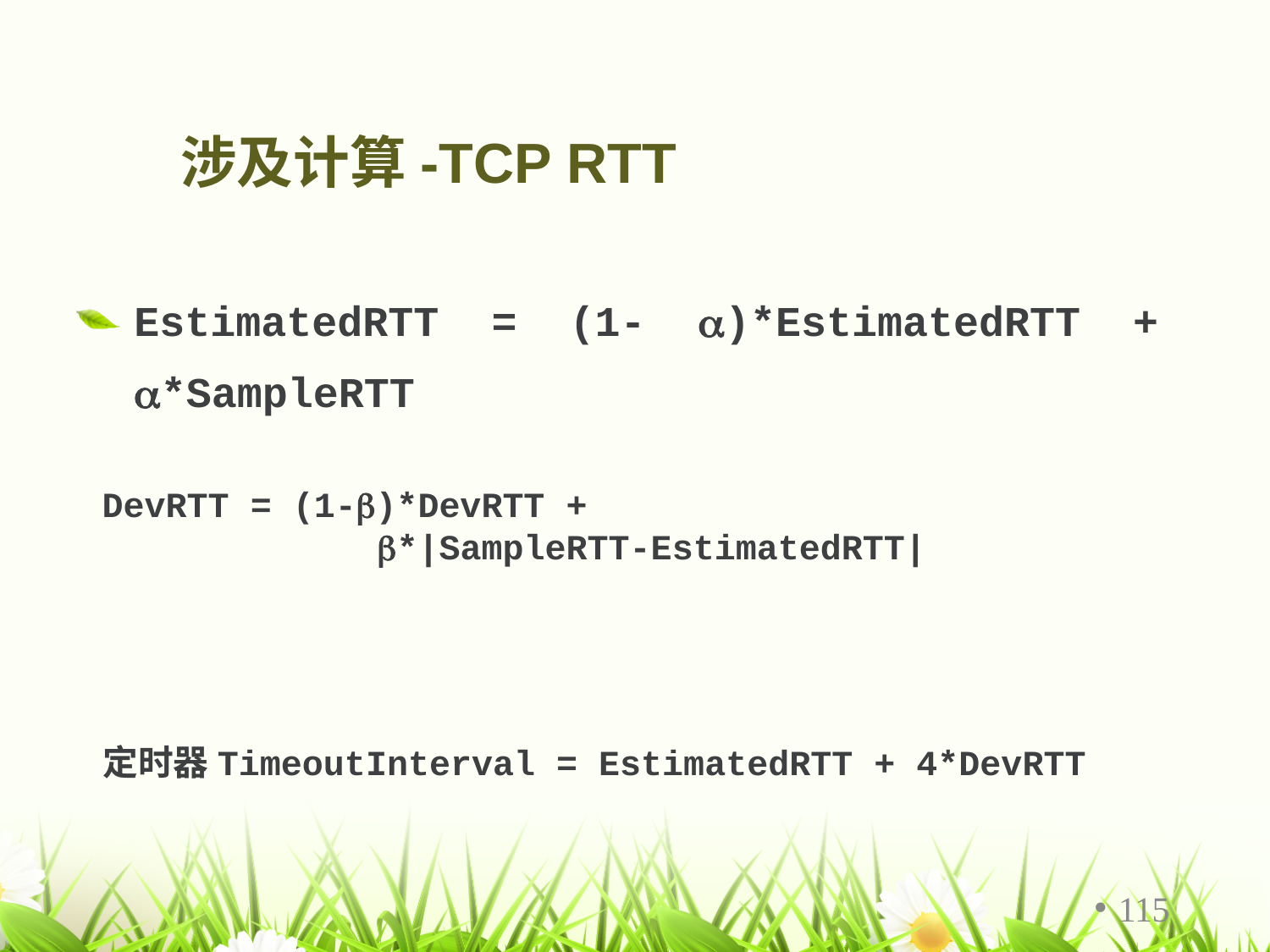

# 涉及计算-TCP RTT
EstimatedRTT = (1- α)*EstimatedRTT + α*SampleRTT

DevRTT = (1-β)*DevRTT +
             β*|SampleRTT-EstimatedRTT|

定时器TimeoutInterval = EstimatedRTT + 4*DevRTT
115